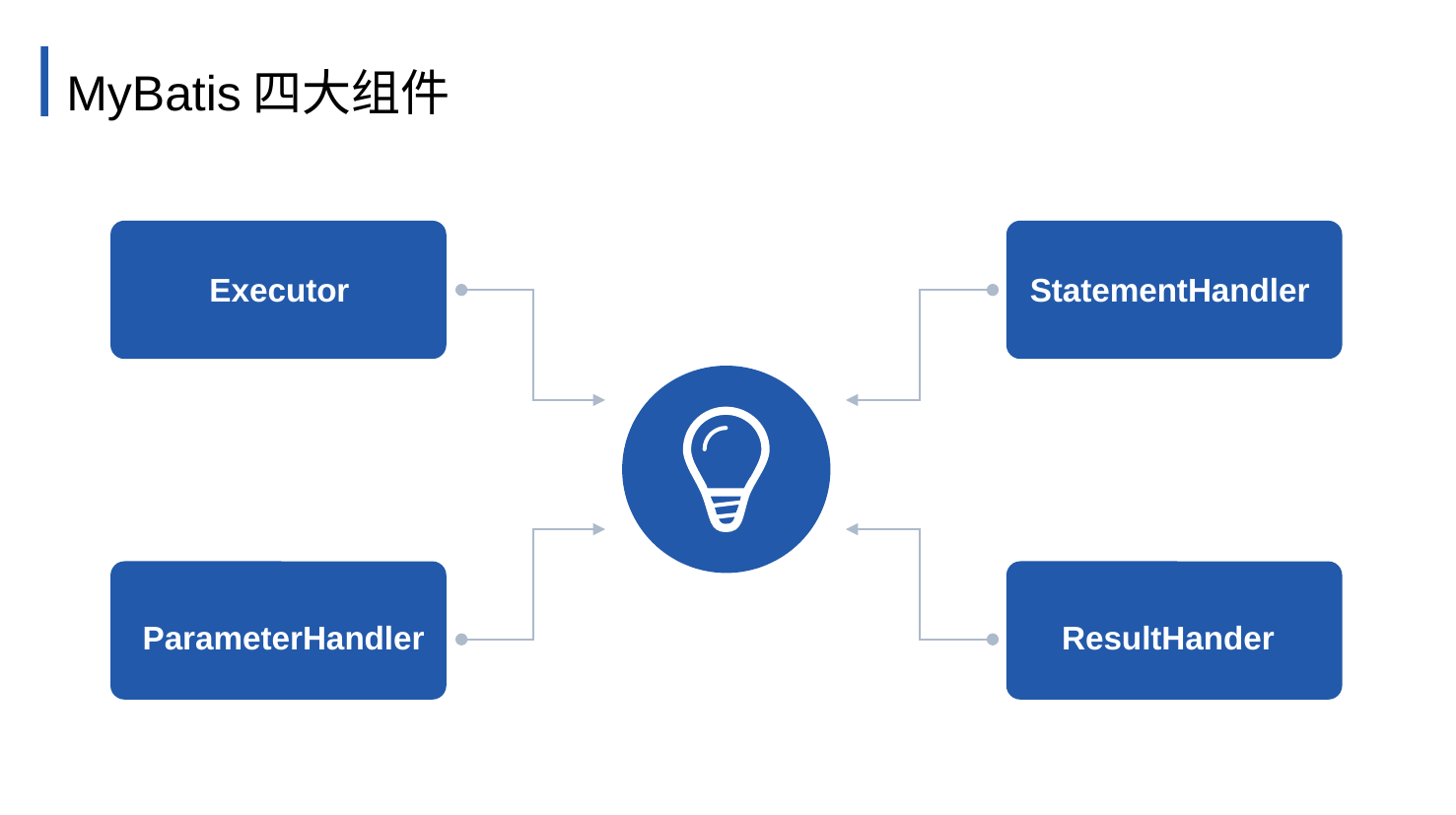

MyBatis四大组件

Executor
StatementHandler
75%

单击添加标题
单击添加标题

单击此处可编辑内容
单击此处可编辑内容

25%
ParameterHandler
ResultHander